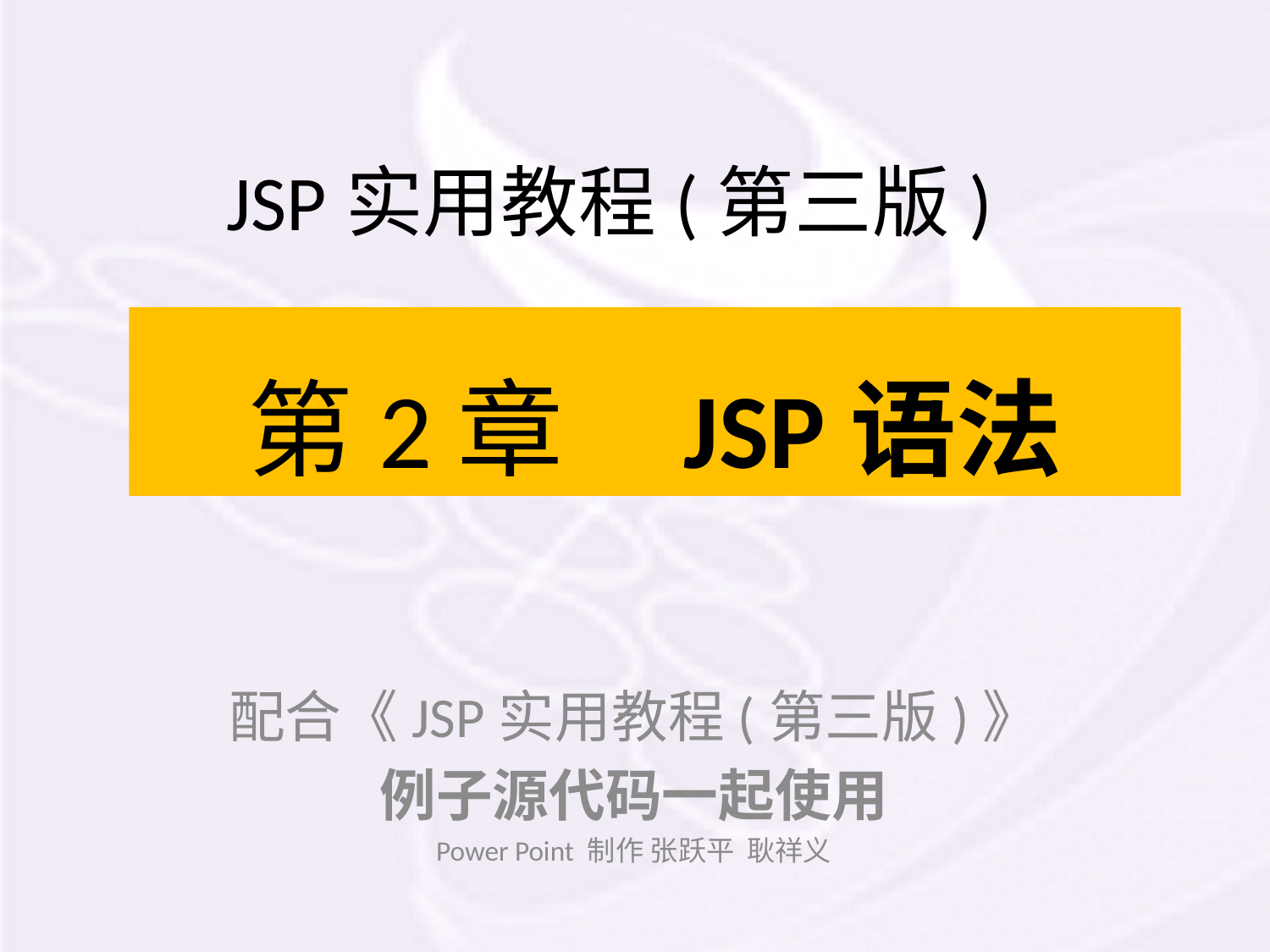

# JSP实用教程(第三版)
第2章    JSP语法
配合《JSP实用教程(第三版)》
例子源代码一起使用
Power Point 制作 张跃平  耿祥义